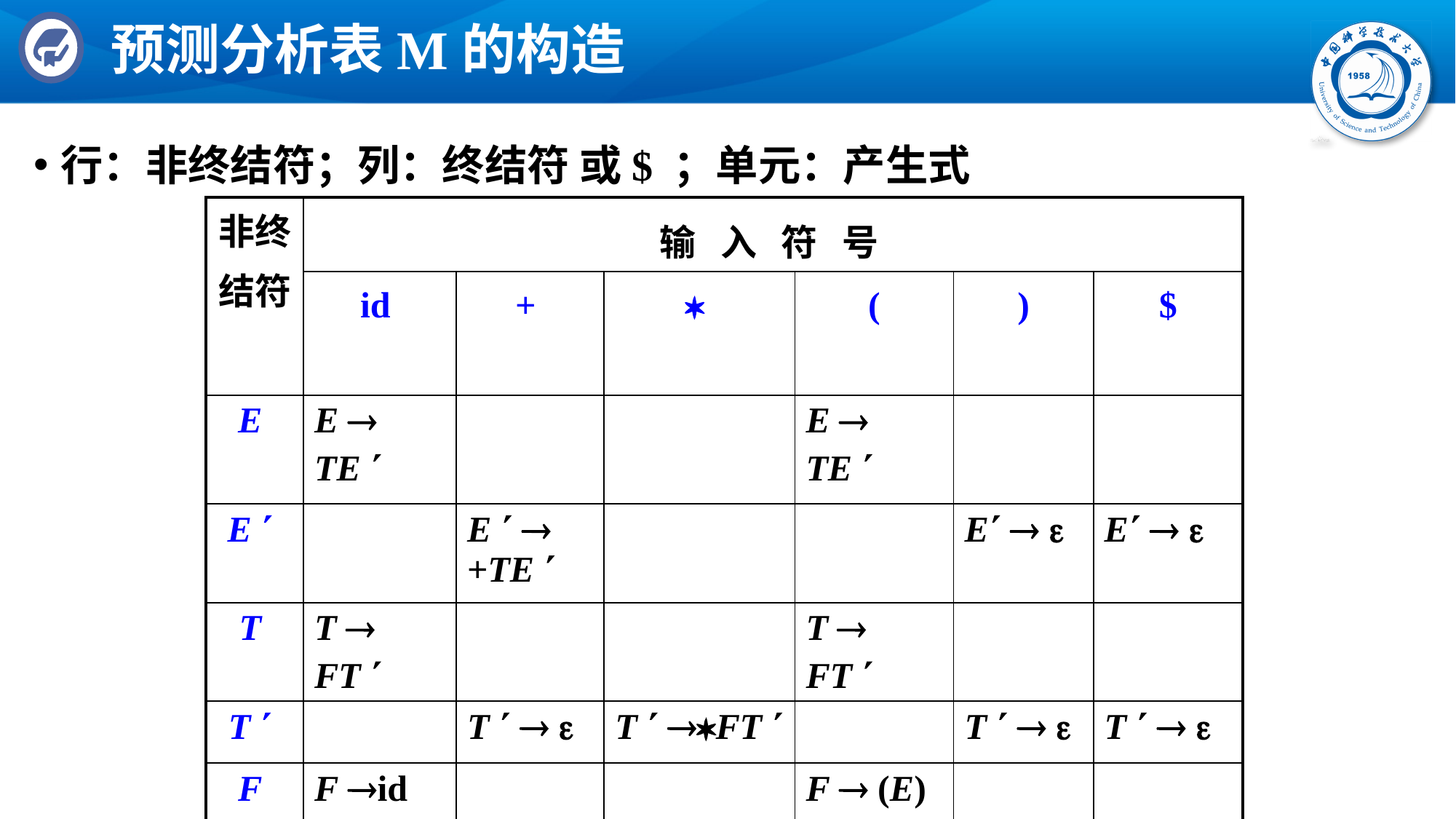

# 预测分析表M的构造
行：非终结符；列：终结符 或$ ；单元：产生式
| 非终 结符 | 输 入 符 号 |  |  |  |  |  |
| --- | --- | --- | --- | --- | --- | --- |
|  | id | + | ∗ | ( | ) | $ |
| E | E → TE ′ |  |  | E → TE ′ |  |  |
| E ′ |  | E ′ → +TE ′ |  |  | E′ → ε | E′ → ε |
| T | T → FT ′ |  |  | T → FT ′ |  |  |
| T ′ |  | T ′ → ε | T ′ →∗FT ′ |  | T ′ → ε | T ′ → ε |
| F | F →id |  |  | F → (E) |  |  |